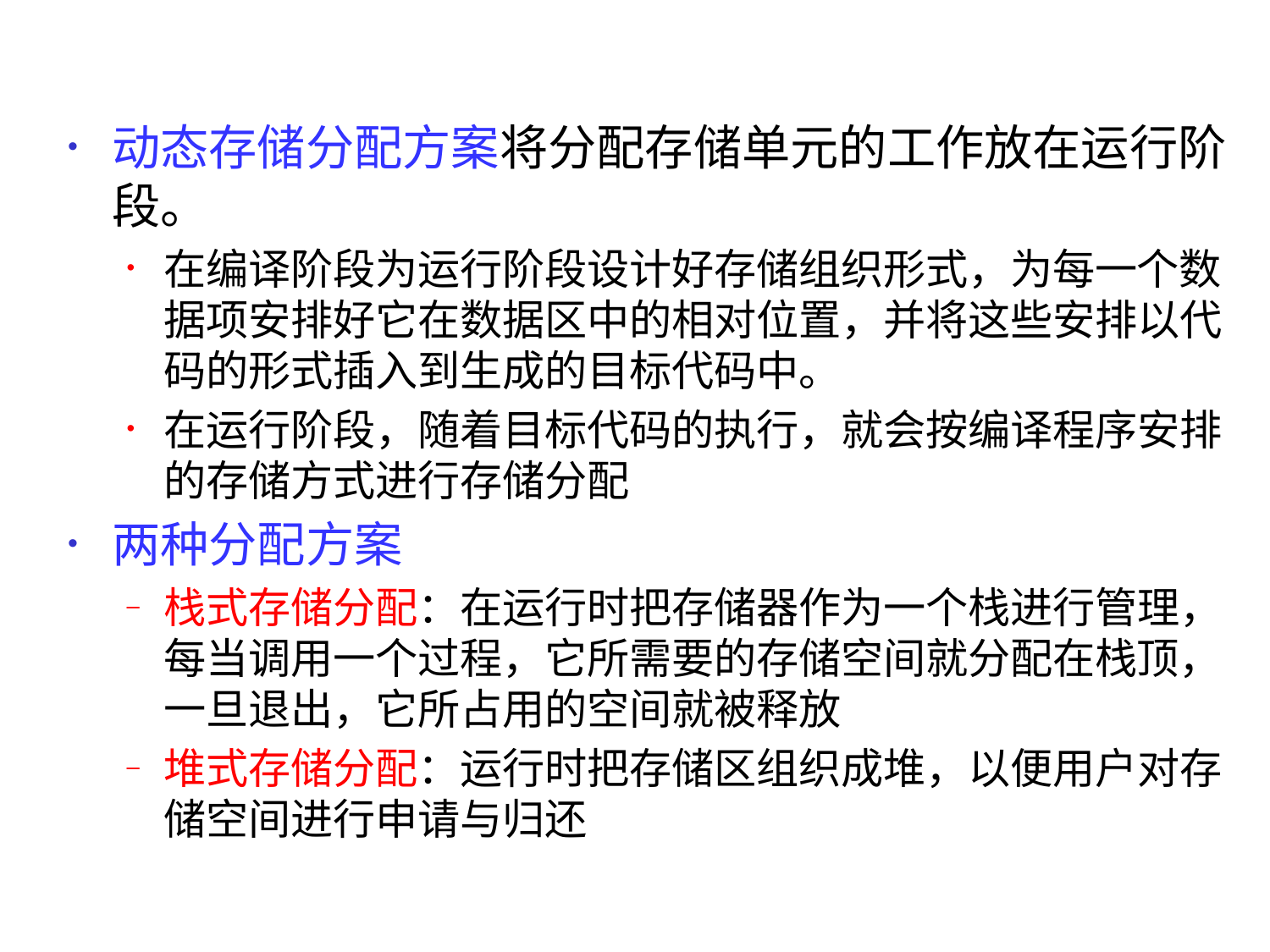

动态存储分配方案将分配存储单元的工作放在运行阶段。
在编译阶段为运行阶段设计好存储组织形式，为每一个数据项安排好它在数据区中的相对位置，并将这些安排以代码的形式插入到生成的目标代码中。
在运行阶段，随着目标代码的执行，就会按编译程序安排的存储方式进行存储分配
两种分配方案
栈式存储分配：在运行时把存储器作为一个栈进行管理，每当调用一个过程，它所需要的存储空间就分配在栈顶，一旦退出，它所占用的空间就被释放
堆式存储分配：运行时把存储区组织成堆，以便用户对存储空间进行申请与归还
22